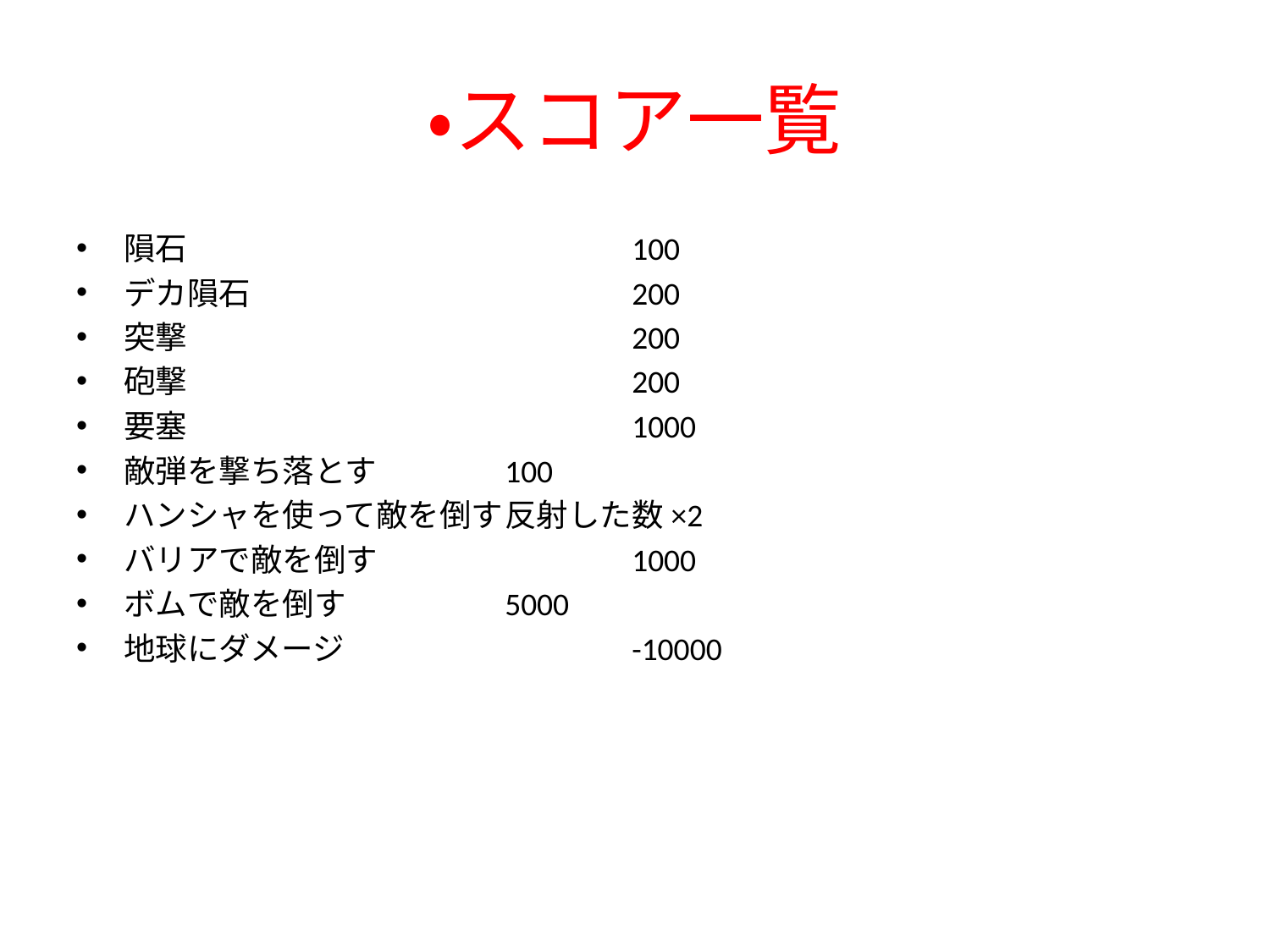

# ・スコア一覧
隕石				100
デカ隕石			200
突撃				200
砲撃				200
要塞				1000
敵弾を撃ち落とす		100
ハンシャを使って敵を倒す	反射した数×2
バリアで敵を倒す		1000
ボムで敵を倒す		5000
地球にダメージ			-10000